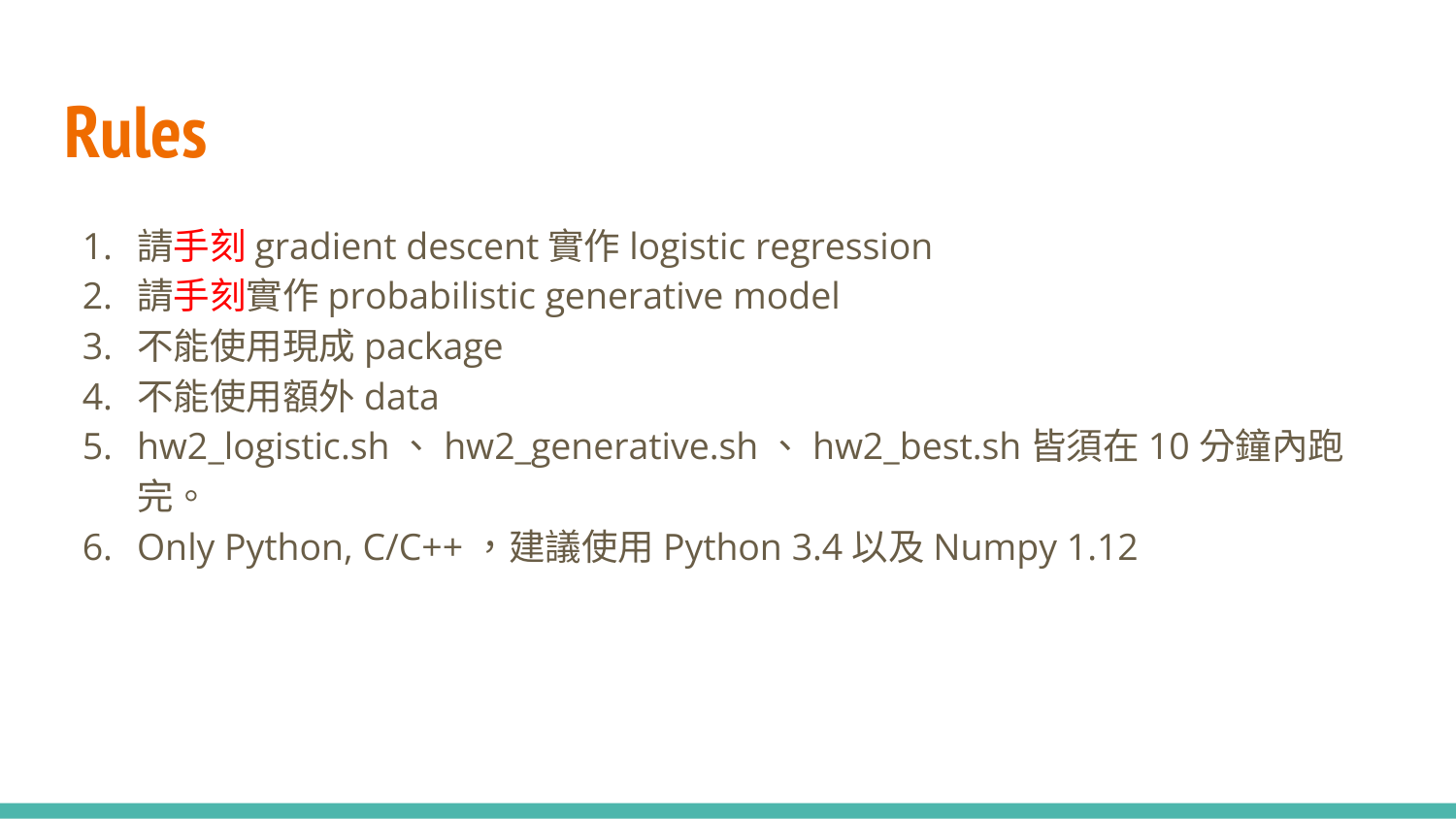

# Rules
請手刻gradient descent實作logistic regression
請手刻實作probabilistic generative model
不能使用現成package
不能使用額外data
hw2_logistic.sh、hw2_generative.sh、hw2_best.sh皆須在10分鐘內跑完。
Only Python, C/C++，建議使用Python 3.4以及Numpy 1.12